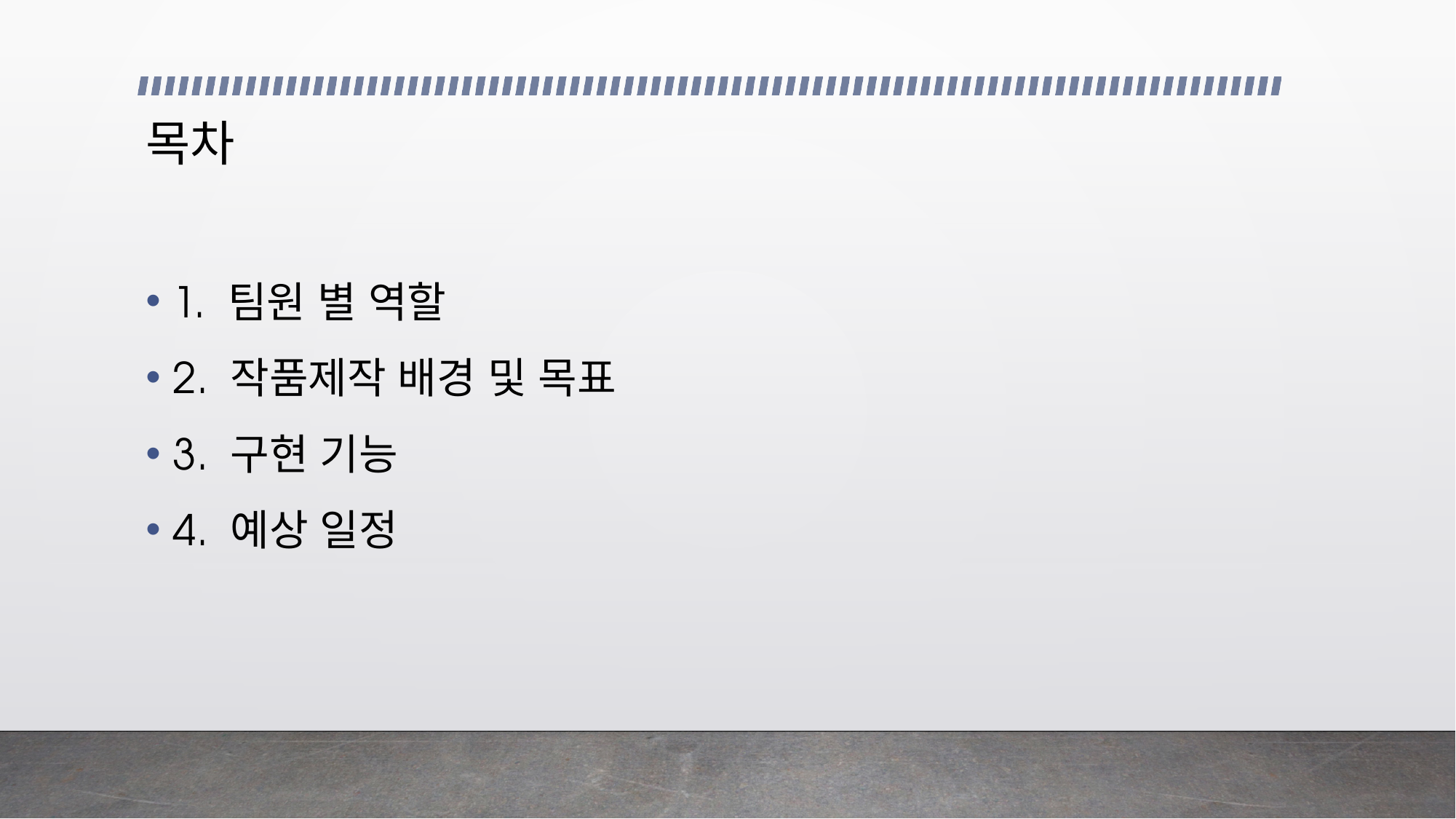

# 목차
1. 팀원 별 역할
2. 작품제작 배경 및 목표
3. 구현 기능
4. 예상 일정